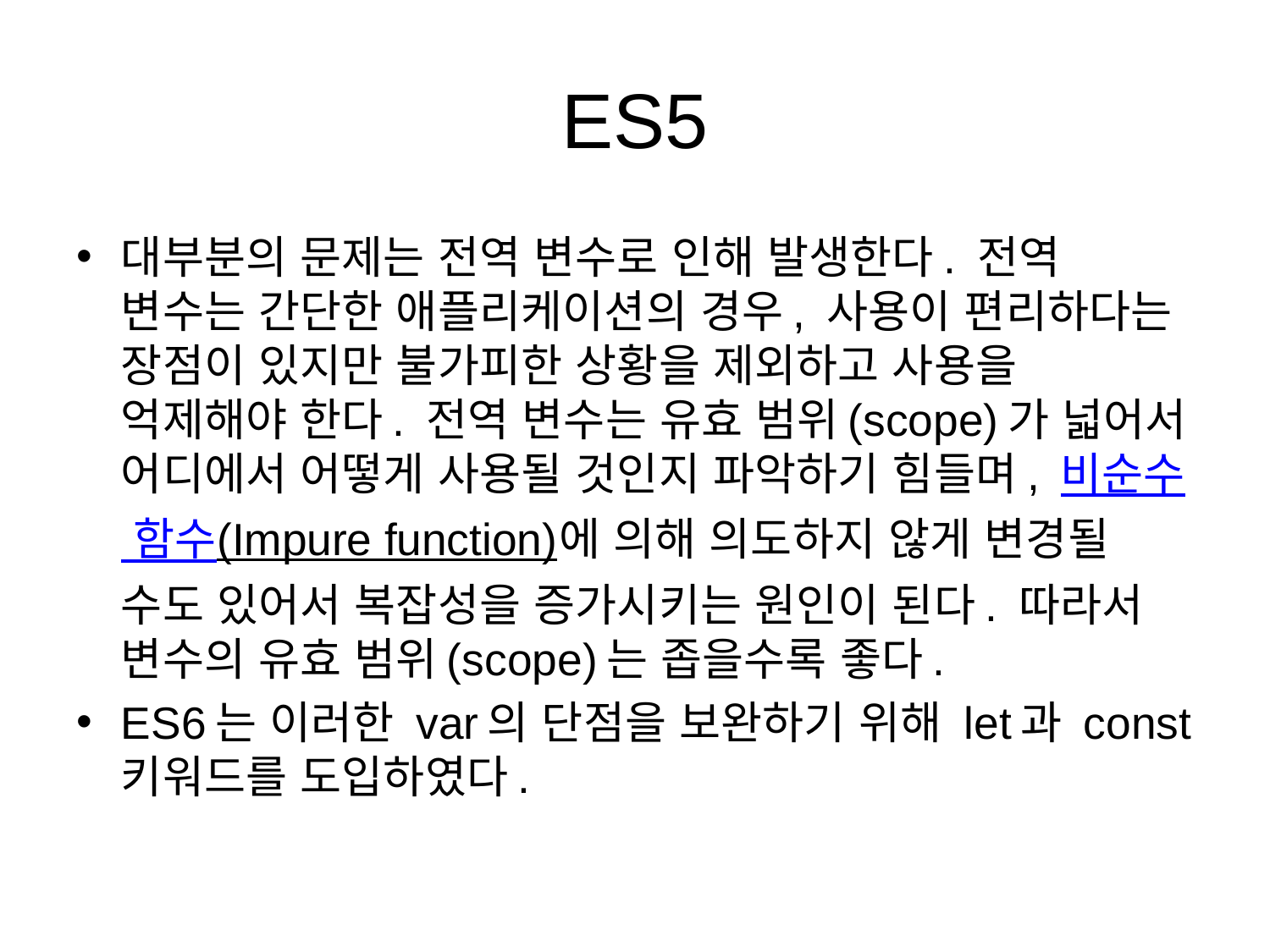

# ES5
대부분의 문제는 전역 변수로 인해 발생한다. 전역 변수는 간단한 애플리케이션의 경우, 사용이 편리하다는 장점이 있지만 불가피한 상황을 제외하고 사용을 억제해야 한다. 전역 변수는 유효 범위(scope)가 넓어서 어디에서 어떻게 사용될 것인지 파악하기 힘들며, 비순수 함수(Impure function)에 의해 의도하지 않게 변경될 수도 있어서 복잡성을 증가시키는 원인이 된다. 따라서 변수의 유효 범위(scope)는 좁을수록 좋다.
ES6는 이러한 var의 단점을 보완하기 위해 let과 const 키워드를 도입하였다.